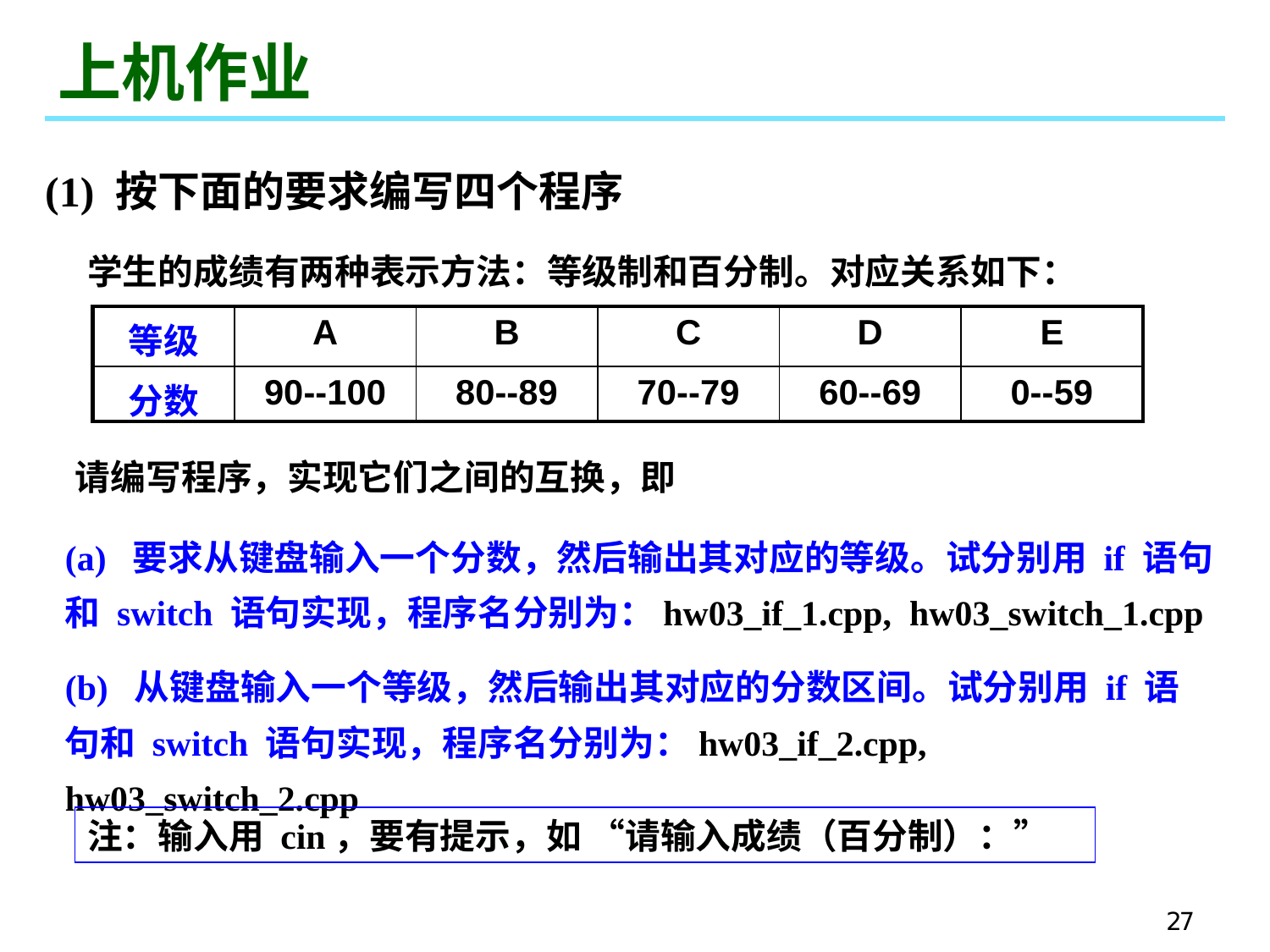

# 上机作业
(1) 按下面的要求编写四个程序
学生的成绩有两种表示方法：等级制和百分制。对应关系如下：
| 等级 | A | B | C | D | E |
| --- | --- | --- | --- | --- | --- |
| 分数 | 90--100 | 80--89 | 70--79 | 60--69 | 0--59 |
请编写程序，实现它们之间的互换，即
(a)  要求从键盘输入一个分数，然后输出其对应的等级。试分别用 if 语句和 switch 语句实现，程序名分别为：hw03_if_1.cpp,  hw03_switch_1.cpp
(b)  从键盘输入一个等级，然后输出其对应的分数区间。试分别用 if 语句和 switch 语句实现，程序名分别为：hw03_if_2.cpp,  hw03_switch_2.cpp
注：输入用 cin，要有提示，如 “请输入成绩（百分制）：”
27